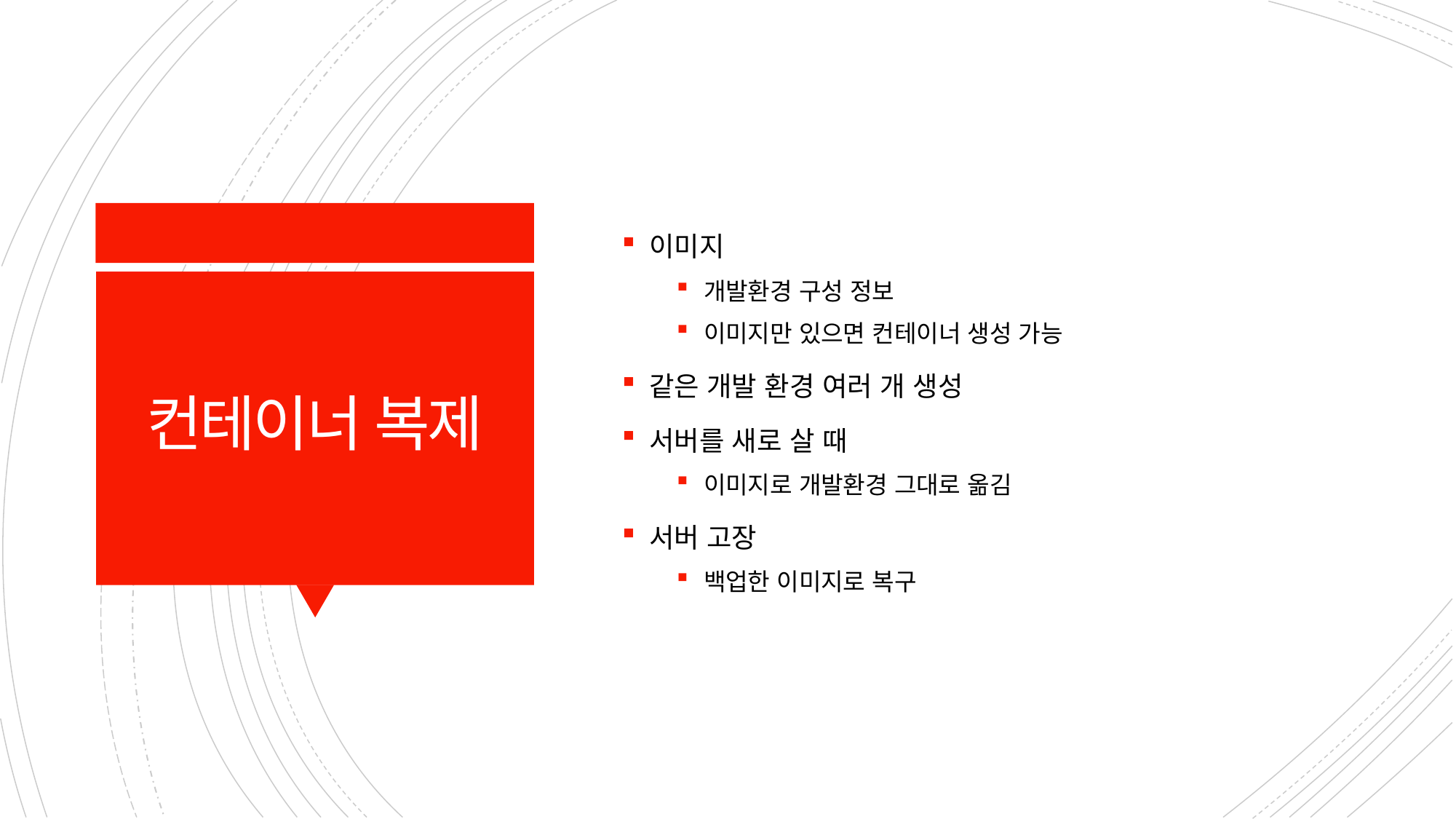

이미지
개발환경 구성 정보
이미지만 있으면 컨테이너 생성 가능
같은 개발 환경 여러 개 생성
서버를 새로 살 때
이미지로 개발환경 그대로 옮김
서버 고장
백업한 이미지로 복구
# 컨테이너 복제